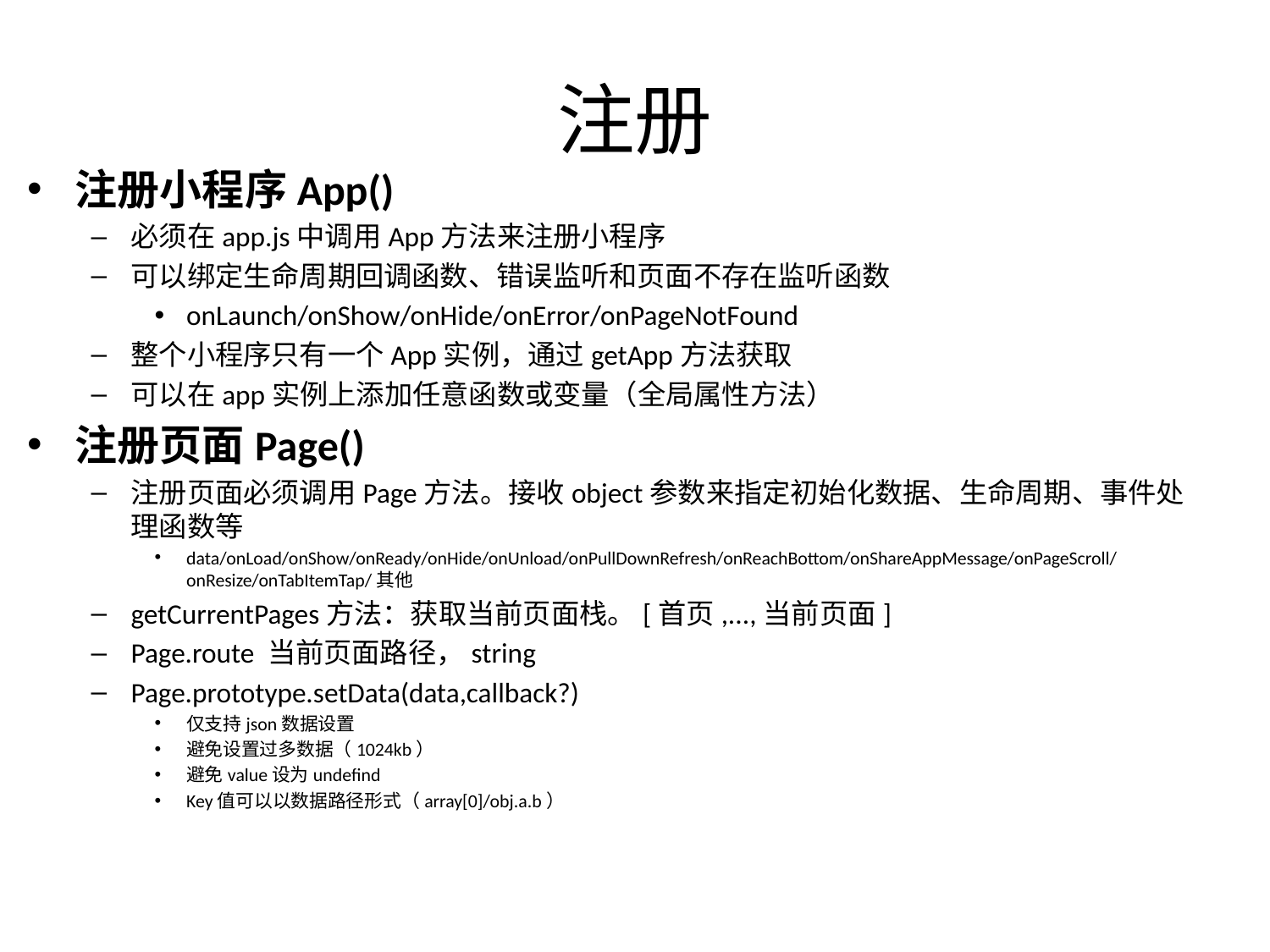

# 注册
注册小程序App()
必须在app.js中调用App方法来注册小程序
可以绑定生命周期回调函数、错误监听和页面不存在监听函数
onLaunch/onShow/onHide/onError/onPageNotFound
整个小程序只有一个App实例，通过getApp方法获取
可以在app实例上添加任意函数或变量（全局属性方法）
注册页面Page()
注册页面必须调用Page方法。接收object参数来指定初始化数据、生命周期、事件处理函数等
data/onLoad/onShow/onReady/onHide/onUnload/onPullDownRefresh/onReachBottom/onShareAppMessage/onPageScroll/onResize/onTabItemTap/其他
getCurrentPages方法：获取当前页面栈。[首页,...,当前页面]
Page.route 当前页面路径，string
Page.prototype.setData(data,callback?)
仅支持json数据设置
避免设置过多数据（1024kb）
避免value设为undefind
Key值可以以数据路径形式（array[0]/obj.a.b）